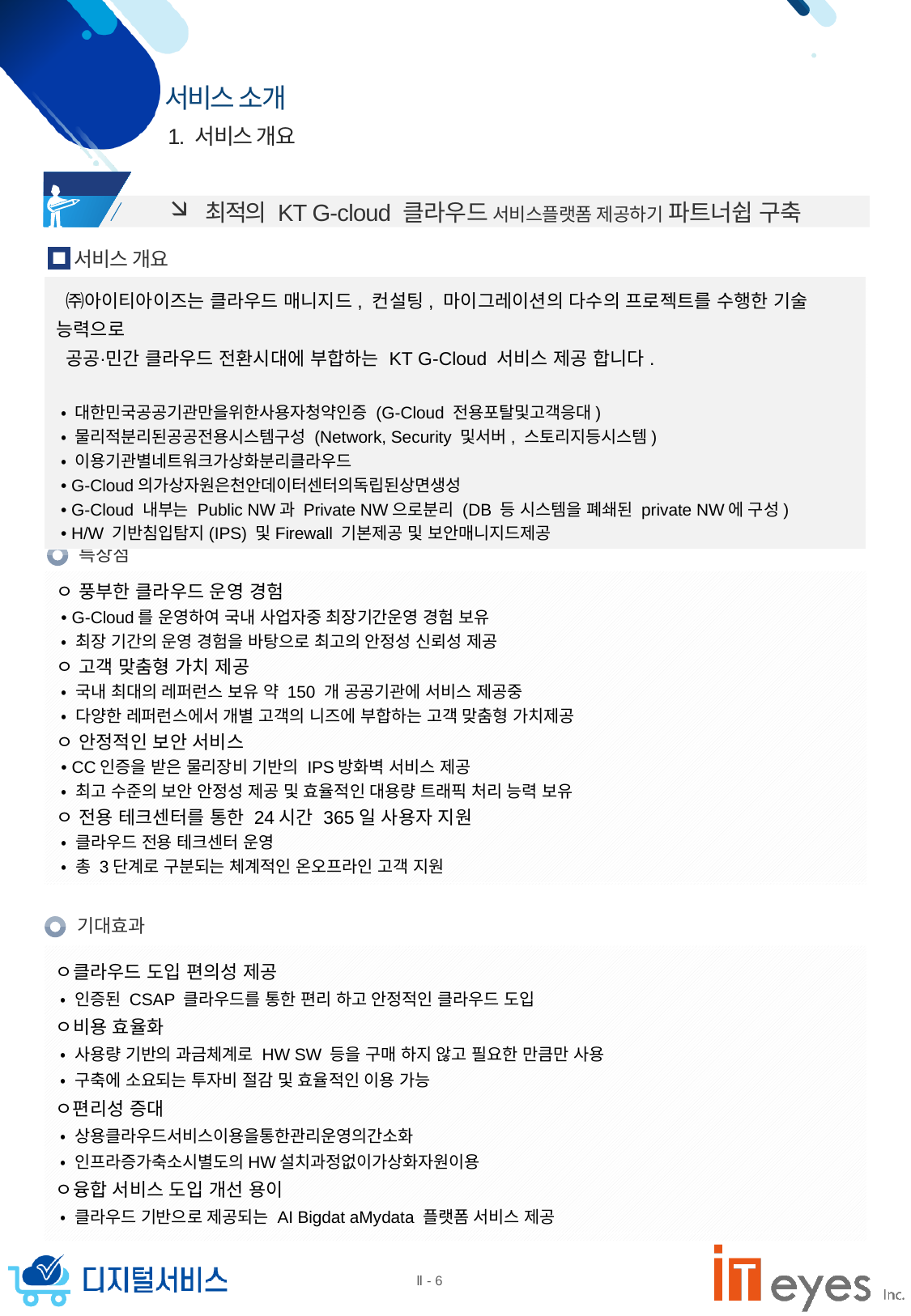

1. 서비스 개요
 최적의 KT G-cloud 클라우드 서비스플랫폼 제공하기 파트너쉽 구축
서비스 개요

 ㈜아이티아이즈는 클라우드 매니지드, 컨설팅, 마이그레이션의 다수의 프로젝트를 수행한 기술 능력으로
 공공∙민간 클라우드 전환시대에 부합하는 KT G-Cloud 서비스 제공 합니다.

 • 대한민국공공기관만을위한사용자청약인증 (G-Cloud 전용포탈및고객응대)
 • 물리적분리된공공전용시스템구성 (Network, Security 및서버, 스토리지등시스템)
 • 이용기관별네트워크가상화분리클라우드
 • G-Cloud의가상자원은천안데이터센터의독립된상면생성
 • G-Cloud 내부는 Public NW과 Private NW으로분리 (DB 등 시스템을 폐쇄된 private NW에 구성)
 • H/W 기반침입탐지(IPS) 및Firewall 기본제공 및 보안매니지드제공

특장점

ㅇ 풍부한 클라우드 운영 경험
 • G-Cloud를 운영하여 국내 사업자중 최장기간운영 경험 보유
 • 최장 기간의 운영 경험을 바탕으로 최고의 안정성 신뢰성 제공
ㅇ 고객 맞춤형 가치 제공
 • 국내 최대의 레퍼런스 보유 약 150 개 공공기관에 서비스 제공중
 • 다양한 레퍼런스에서 개별 고객의 니즈에 부합하는 고객 맞춤형 가치제공
ㅇ 안정적인 보안 서비스
 • CC인증을 받은 물리장비 기반의 IPS방화벽 서비스 제공
 • 최고 수준의 보안 안정성 제공 및 효율적인 대용량 트래픽 처리 능력 보유
ㅇ 전용 테크센터를 통한 24시간 365일 사용자 지원
 • 클라우드 전용 테크센터 운영
 • 총 3단계로 구분되는 체계적인 온오프라인 고객 지원

기대효과

ㅇ클라우드 도입 편의성 제공
 • 인증된 CSAP 클라우드를 통한 편리 하고 안정적인 클라우드 도입
ㅇ비용 효율화
 • 사용량 기반의 과금체계로 HW SW 등을 구매 하지 않고 필요한 만큼만 사용
 • 구축에 소요되는 투자비 절감 및 효율적인 이용 가능
ㅇ편리성 증대
 • 상용클라우드서비스이용을통한관리운영의간소화
 • 인프라증가축소시별도의HW설치과정없이가상화자원이용
ㅇ융합 서비스 도입 개선 용이
 • 클라우드 기반으로 제공되는 AI Bigdat aMydata 플랫폼 서비스 제공